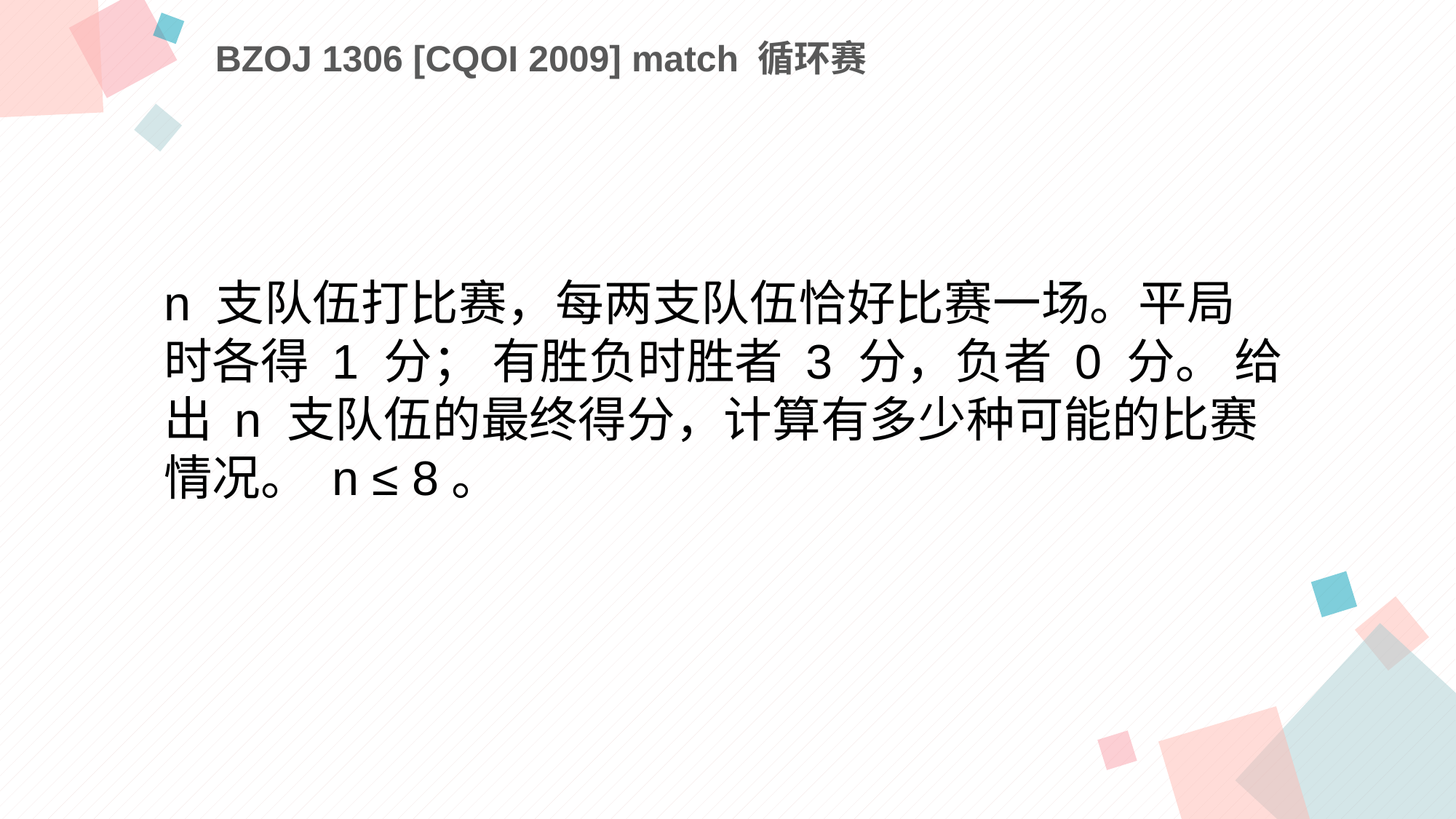

BZOJ 1306 [CQOI 2009] match 循环赛
n 支队伍打比赛，每两支队伍恰好比赛一场。平局时各得 1 分； 有胜负时胜者 3 分，负者 0 分。 给出 n 支队伍的最终得分，计算有多少种可能的比赛情况。 n ≤ 8。